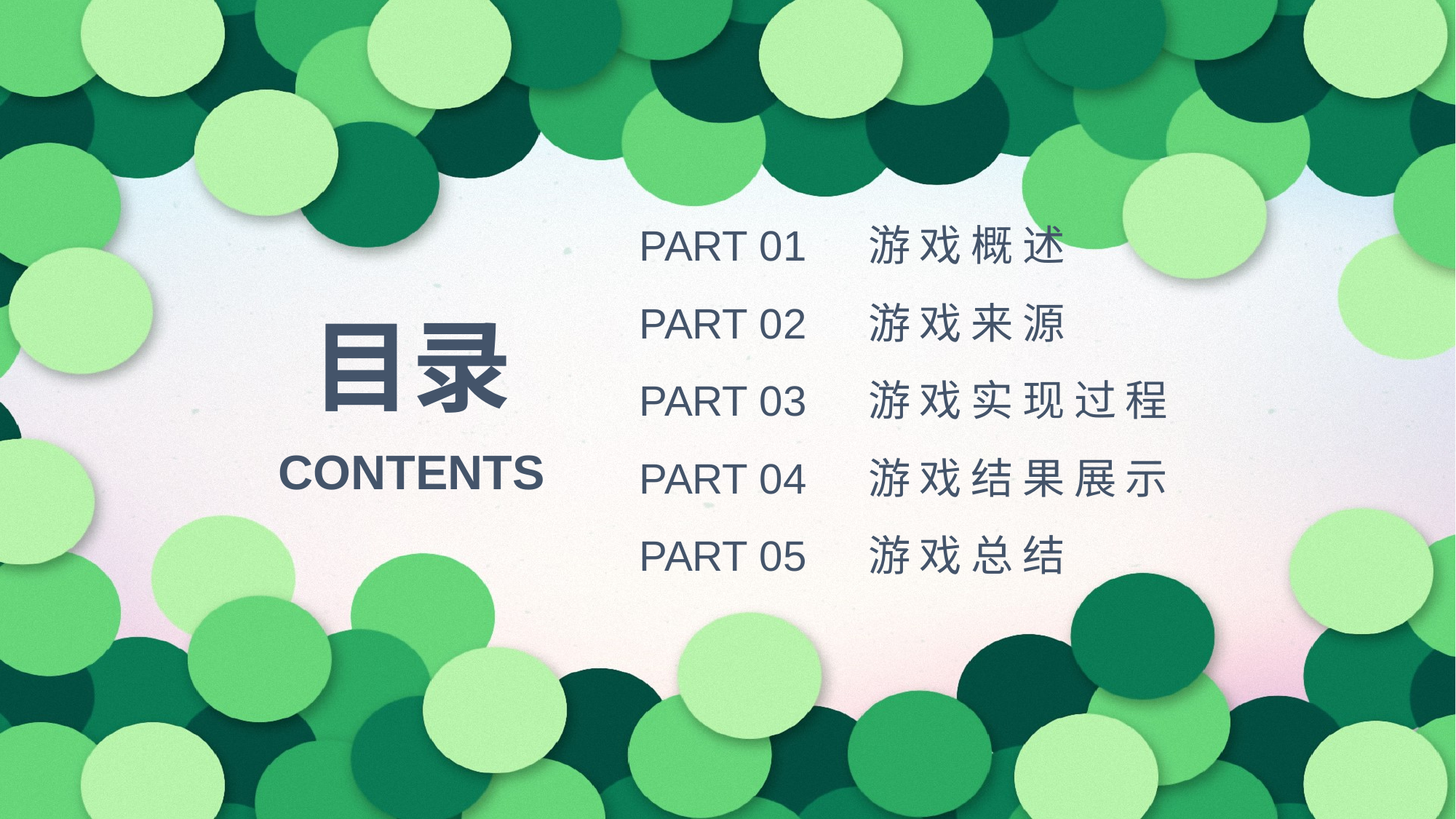

PART 01
游戏概述
PART 02
游戏来源
目录
PART 03
游戏实现过程
CONTENTS
游戏结果展示
PART 04
PART 05
游戏总结